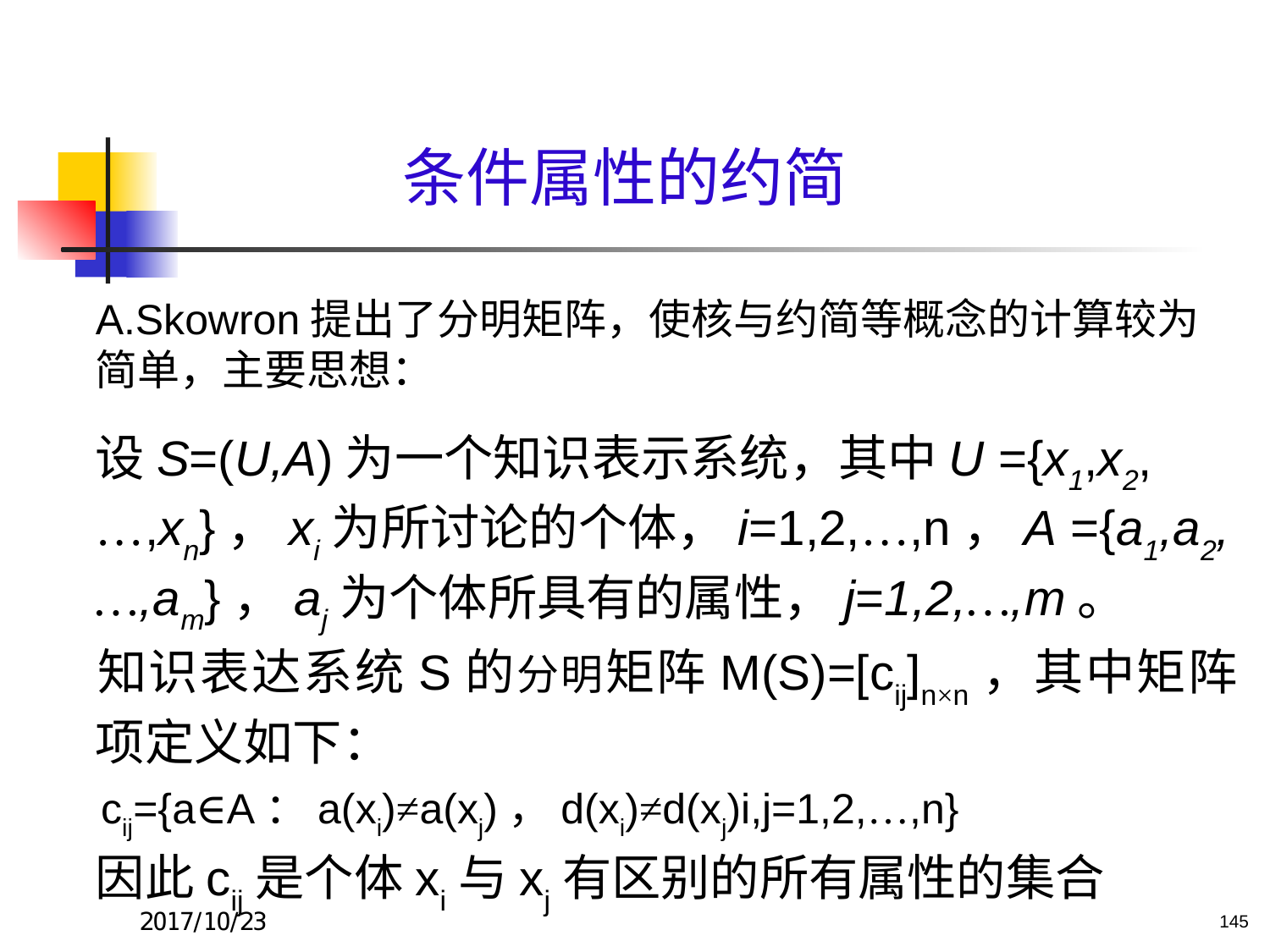

# 条件属性的约简
	A.Skowron提出了分明矩阵，使核与约简等概念的计算较为简单，主要思想：

	设S=(U,A)为一个知识表示系统，其中U ={x1,x2,…,xn}，xi为所讨论的个体，i=1,2,…,n，A ={a1,a2,…,am}，aj为个体所具有的属性，j=1,2,…,m。
	知识表达系统S的分明矩阵M(S)=[cij]n×n，其中矩阵项定义如下：
     cij={a∈A：a(xi)≠a(xj)，d(xi)≠d(xj)i,j=1,2,…,n}
	因此cij是个体xi与xj有区别的所有属性的集合

145
2017/10/23